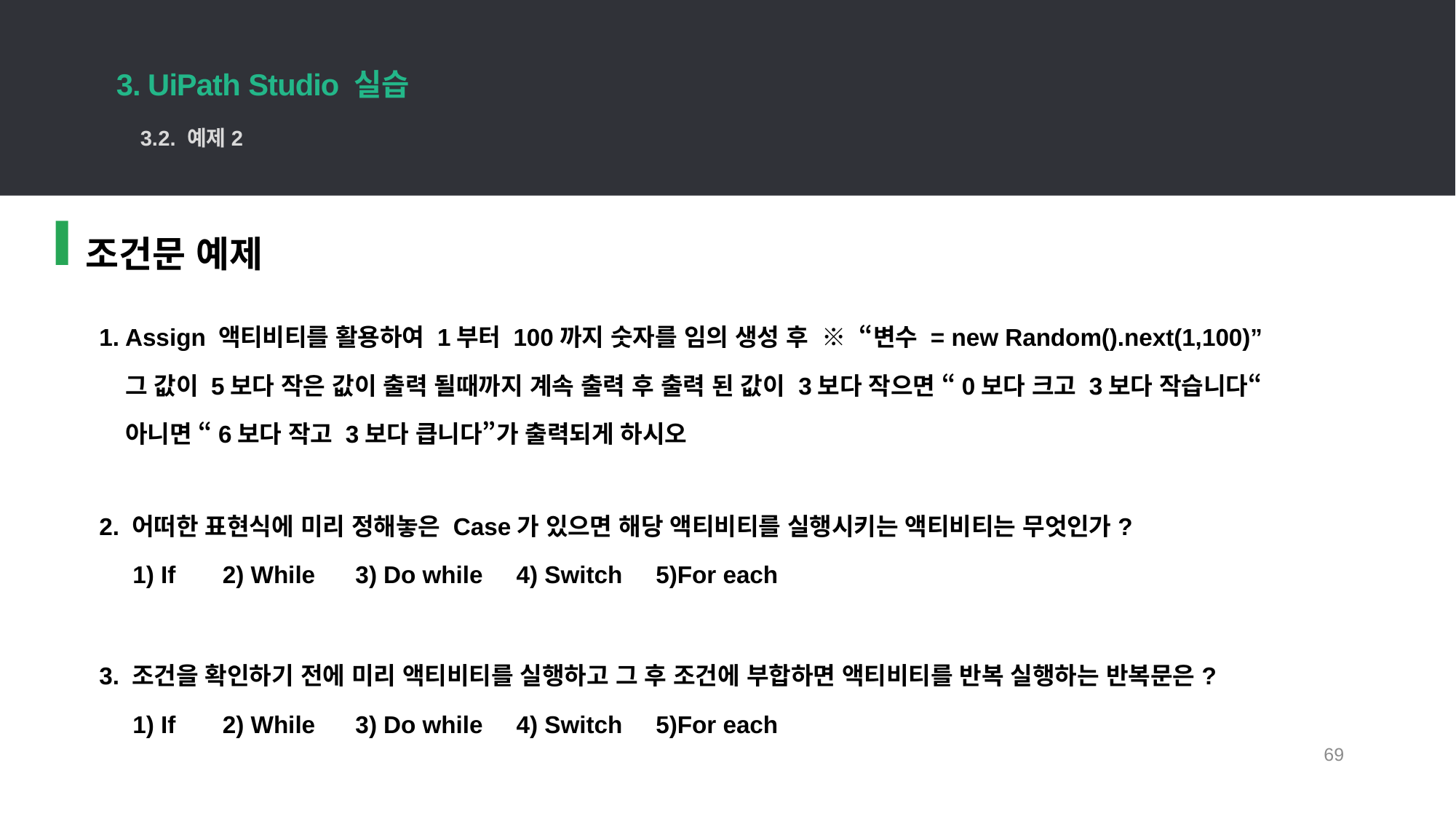

3. UiPath Studio 실습
69
3.2. 예제2
조건문 예제

1. Assign 액티비티를 활용하여 1부터 100까지 숫자를 임의 생성 후  ※  “변수 = new Random().next(1,100)”
   그 값이 5보다 작은 값이 출력 될때까지 계속 출력 후 출력 된 값이 3보다 작으면 “0보다 크고 3보다 작습니다“
   아니면 “6보다 작고 3보다 큽니다”가 출력되게 하시오
2. 어떠한 표현식에 미리 정해놓은 Case가 있으면 해당 액티비티를 실행시키는 액티비티는 무엇인가?
     1) If       2) While      3) Do while     4) Switch     5)For each
3. 조건을 확인하기 전에 미리 액티비티를 실행하고 그 후 조건에 부합하면 액티비티를 반복 실행하는 반복문은?
     1) If       2) While      3) Do while     4) Switch     5)For each
69